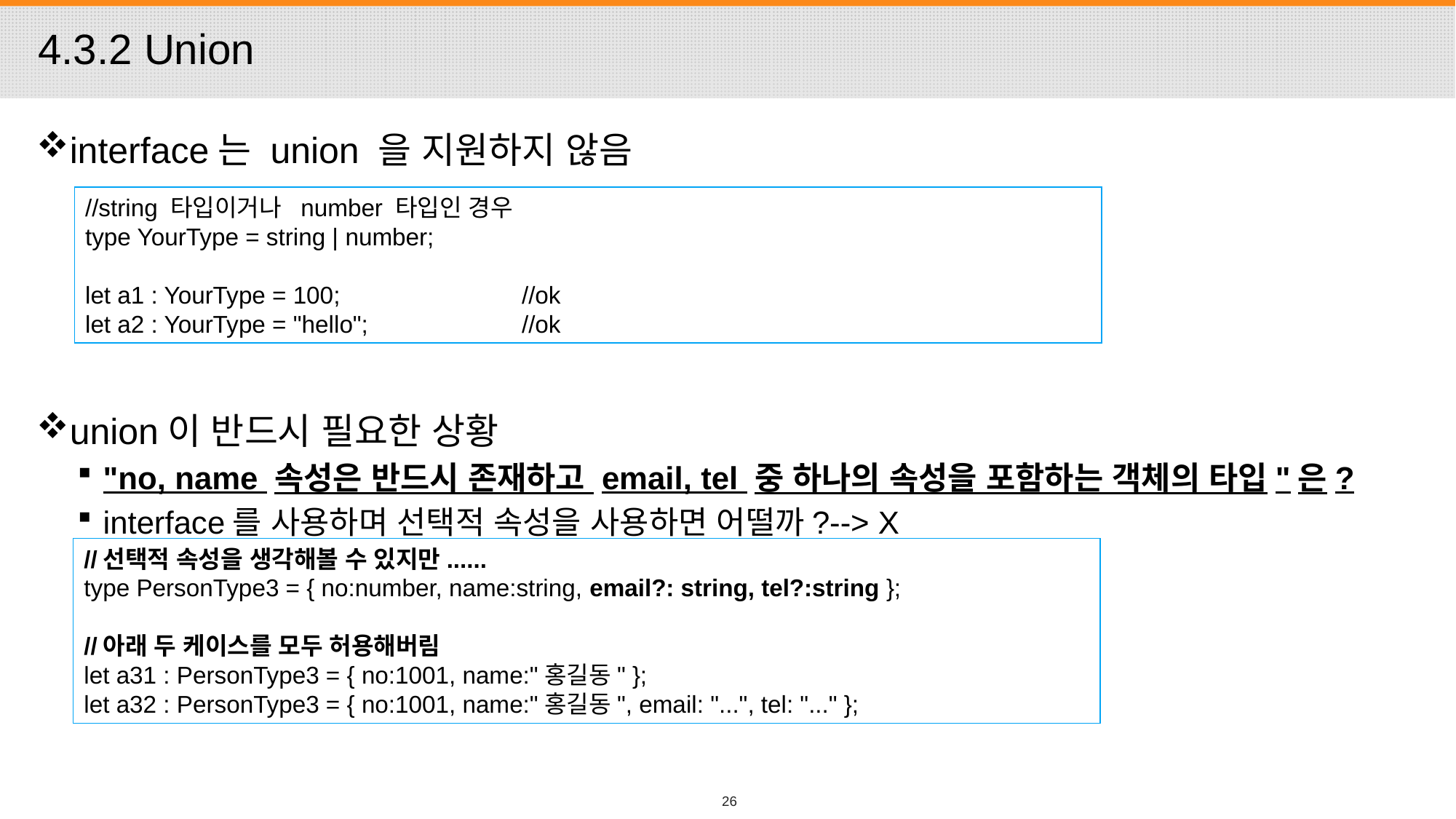

# 4.3.2 Union
interface는 union 을 지원하지 않음

union이 반드시 필요한 상황
"no, name 속성은 반드시 존재하고 email, tel 중 하나의 속성을 포함하는 객체의 타입"은?
interface를 사용하며 선택적 속성을 사용하면 어떨까?--> X
//string 타입이거나  number 타입인 경우
type YourType = string | number;

let a1 : YourType = 100;		//ok
let a2 : YourType = "hello";		//ok
//선택적 속성을 생각해볼 수 있지만......
type PersonType3 = { no:number, name:string, email?: string, tel?:string };

//아래 두 케이스를 모두 허용해버림
let a31 : PersonType3 = { no:1001, name:"홍길동" };
let a32 : PersonType3 = { no:1001, name:"홍길동", email: "...", tel: "..." };